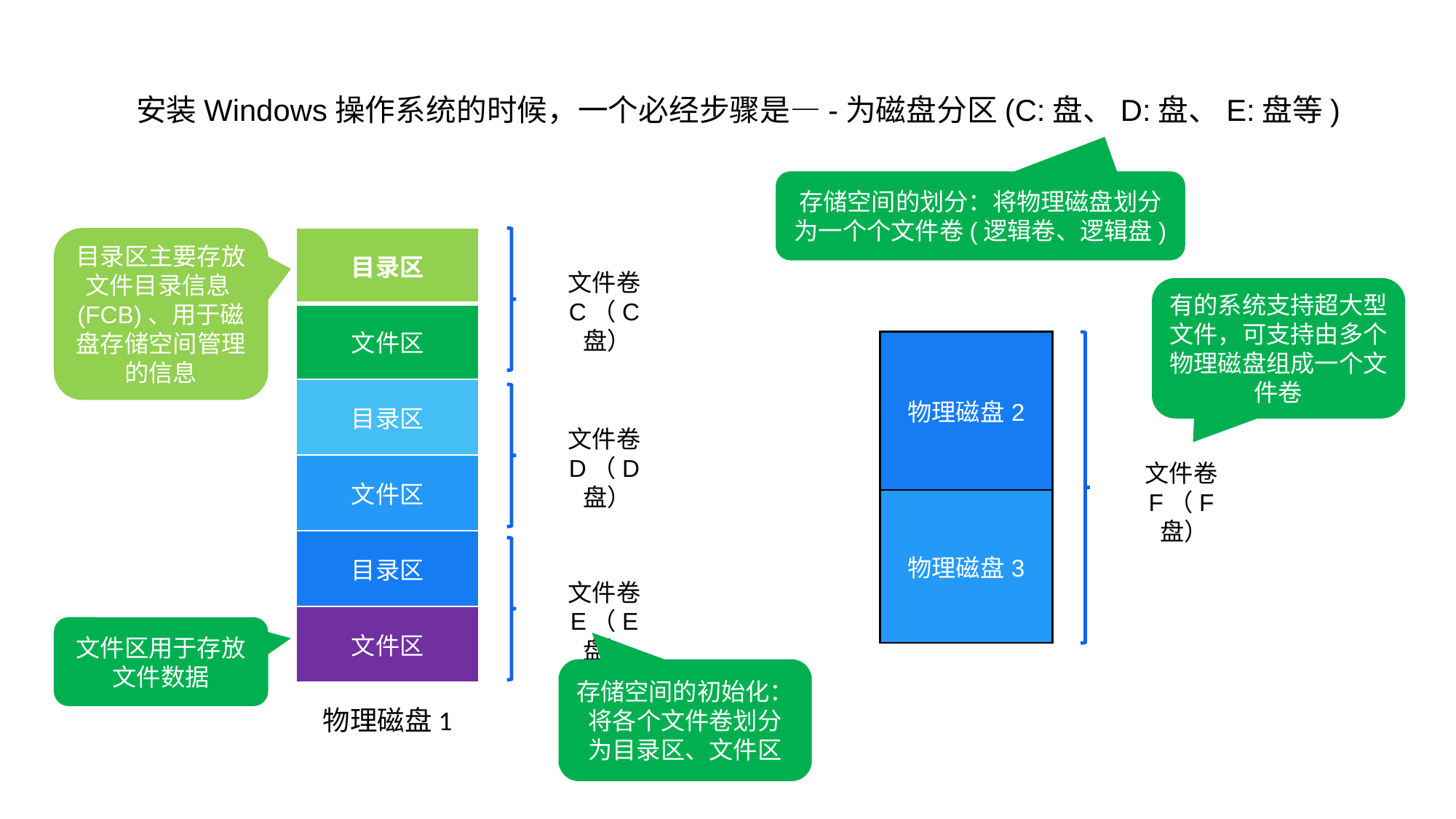

安装Windows操作系统的时候，一个必经步骤是—-为磁盘分区(C:盘、D:盘、E:盘等)
存储空间的划分：将物理磁盘划分为一个个文件卷(逻辑卷、逻辑盘)
目录区主要存放文件目录信息(FCB)、用于磁盘存储空间管理的信息
| 目录区 |
| --- |
| 文件区 |
| 目录区 |
| 文件区 |
| 目录区 |
| 文件区 |

文件卷C（C盘）
有的系统支持超大型文件，可支持由多个物理磁盘组成一个文件卷
| 物理磁盘2 |
| --- |
| 物理磁盘3 |

文件卷D（D盘）
文件卷F（F盘）

文件卷E（E盘）
文件区用于存放文件数据
存储空间的初始化：
将各个文件卷划分
为目录区、文件区
物理磁盘1